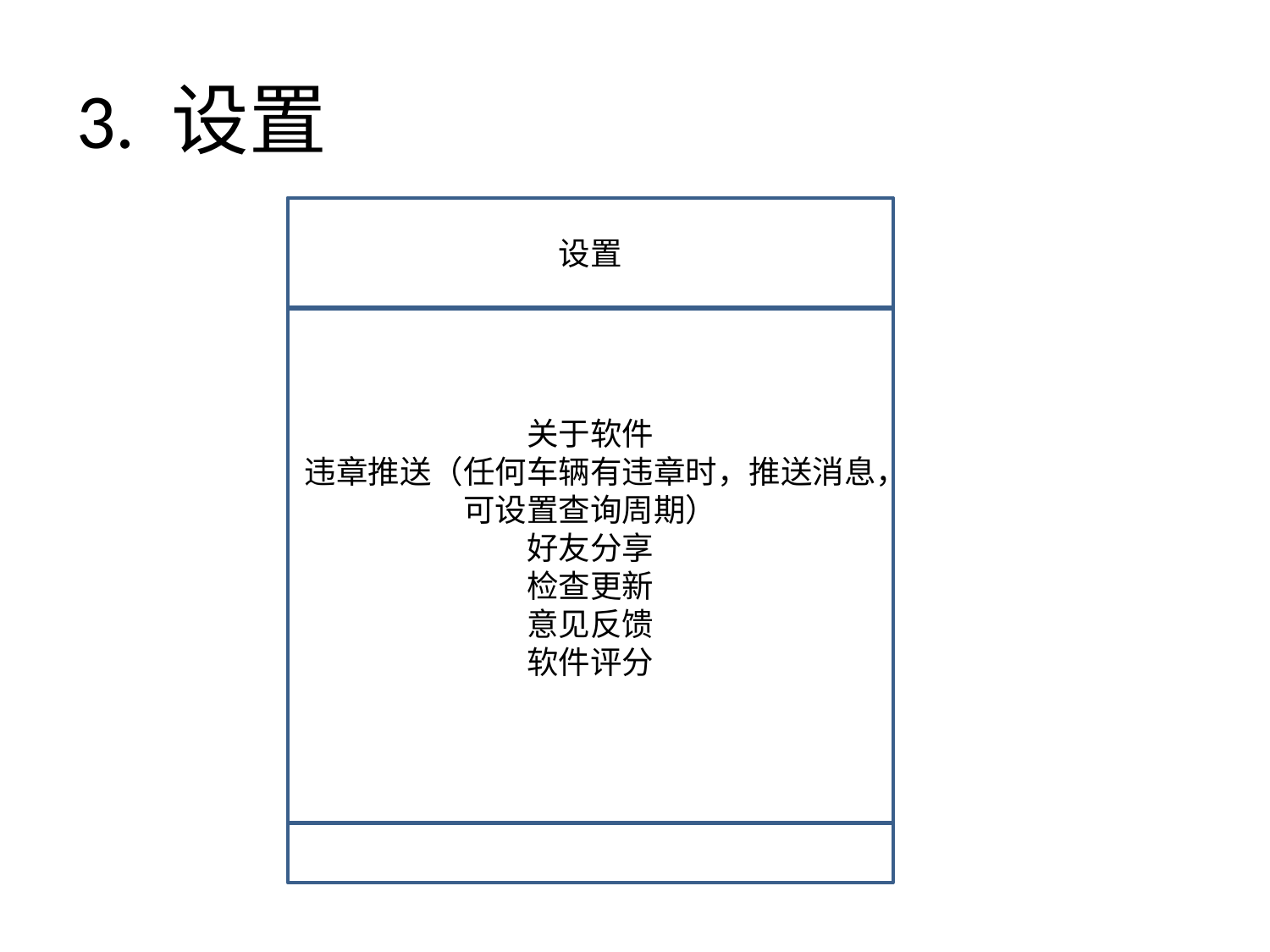

# 3. 设置

设置
关于软件
违章推送（任何车辆有违章时，推送消息，可设置查询周期）
好友分享
检查更新
意见反馈
软件评分